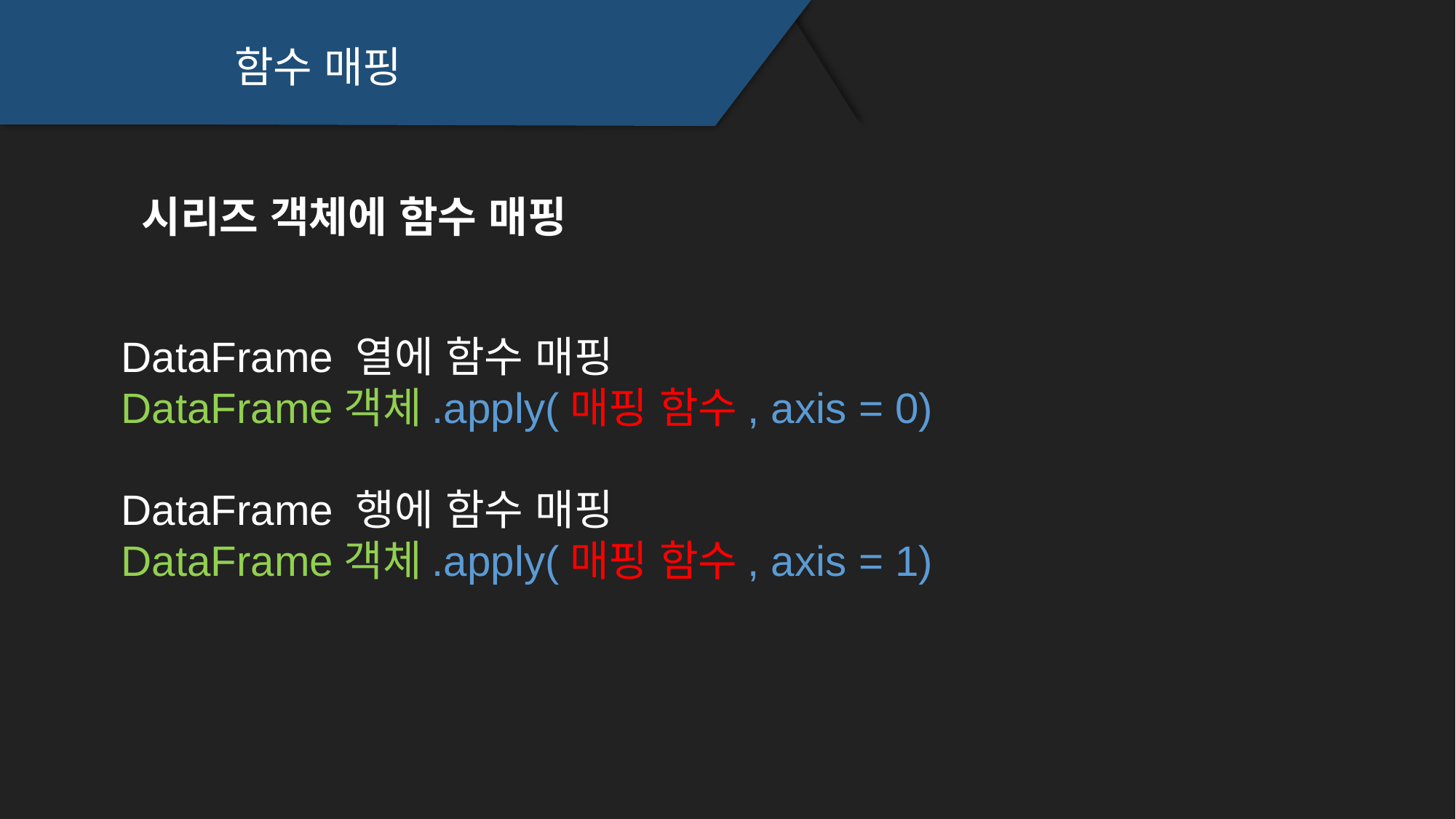

함수 매핑
시리즈 객체에 함수 매핑
DataFrame 열에 함수 매핑
DataFrame객체.apply(매핑 함수, axis = 0)

DataFrame 행에 함수 매핑
DataFrame객체.apply(매핑 함수, axis = 1)